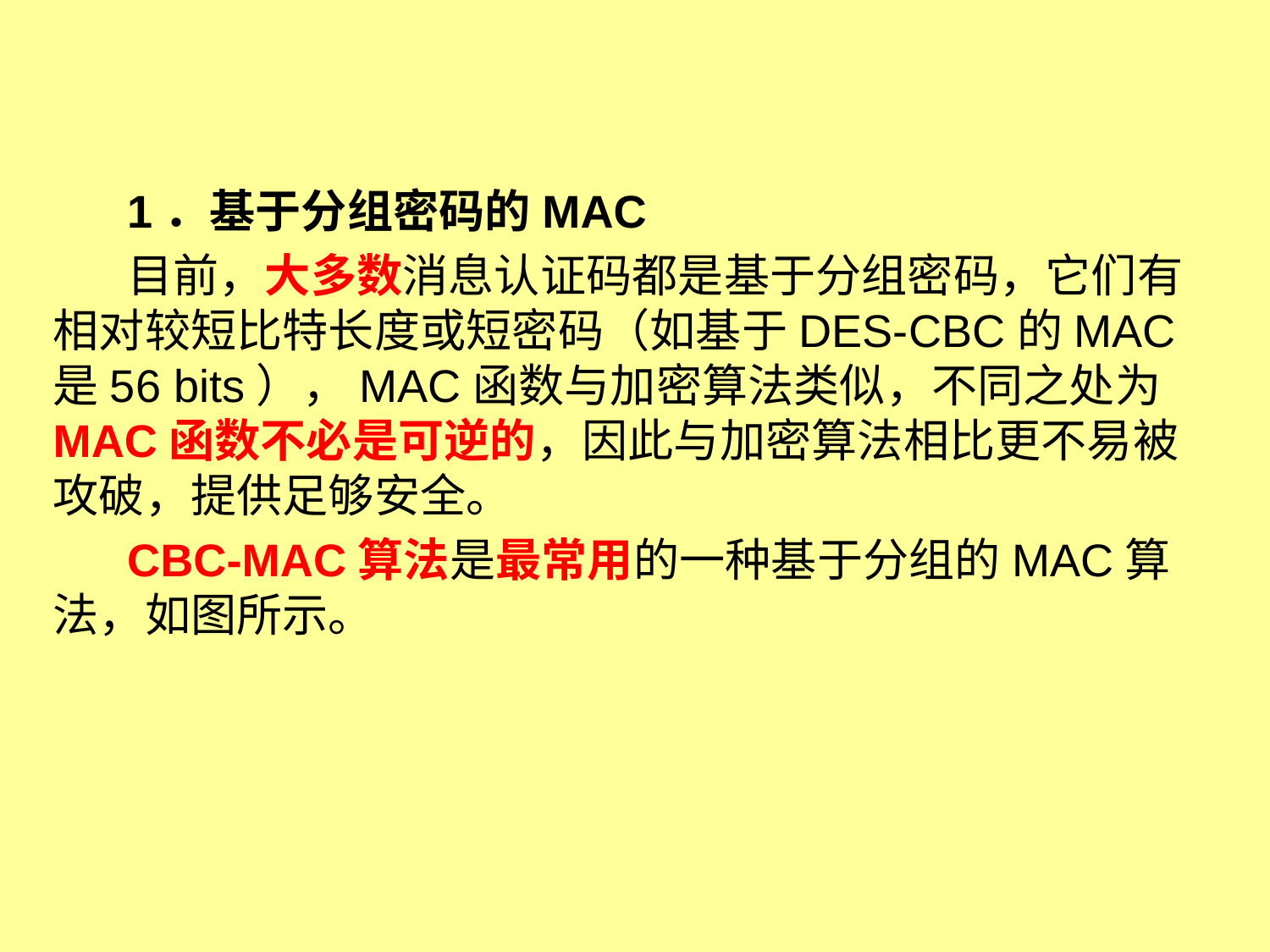

#
1．基于分组密码的MAC
目前，大多数消息认证码都是基于分组密码，它们有相对较短比特长度或短密码（如基于DES-CBC的MAC是56 bits），MAC函数与加密算法类似，不同之处为MAC函数不必是可逆的，因此与加密算法相比更不易被攻破，提供足够安全。
CBC-MAC算法是最常用的一种基于分组的MAC算法，如图所示。